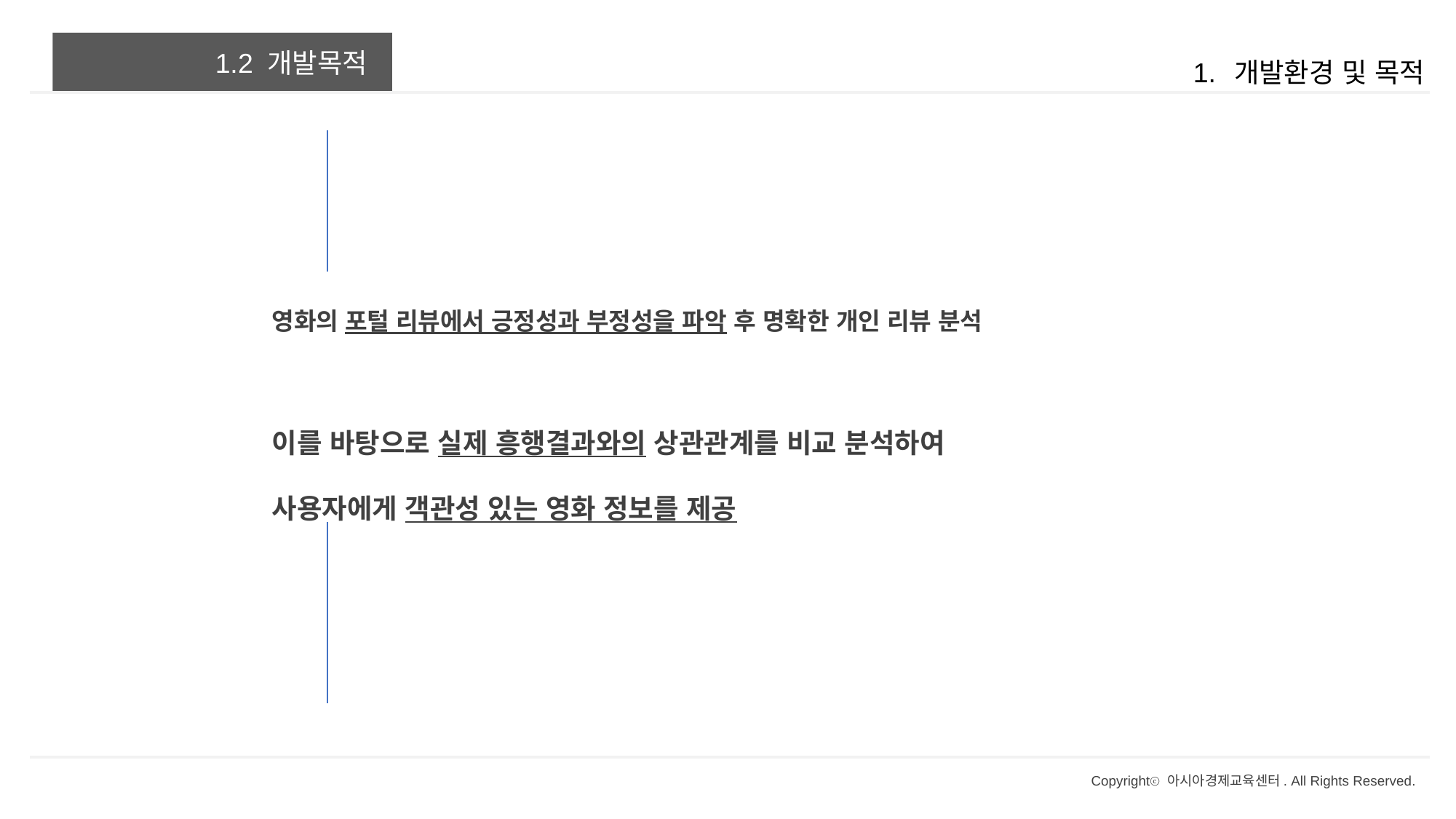

개발환경 및 목적

1.2 개발목적
영화의 포털 리뷰에서 긍정성과 부정성을 파악 후 명확한 개인 리뷰 분석

이를 바탕으로 실제 흥행결과와의 상관관계를 비교 분석하여
사용자에게 객관성 있는 영화 정보를 제공